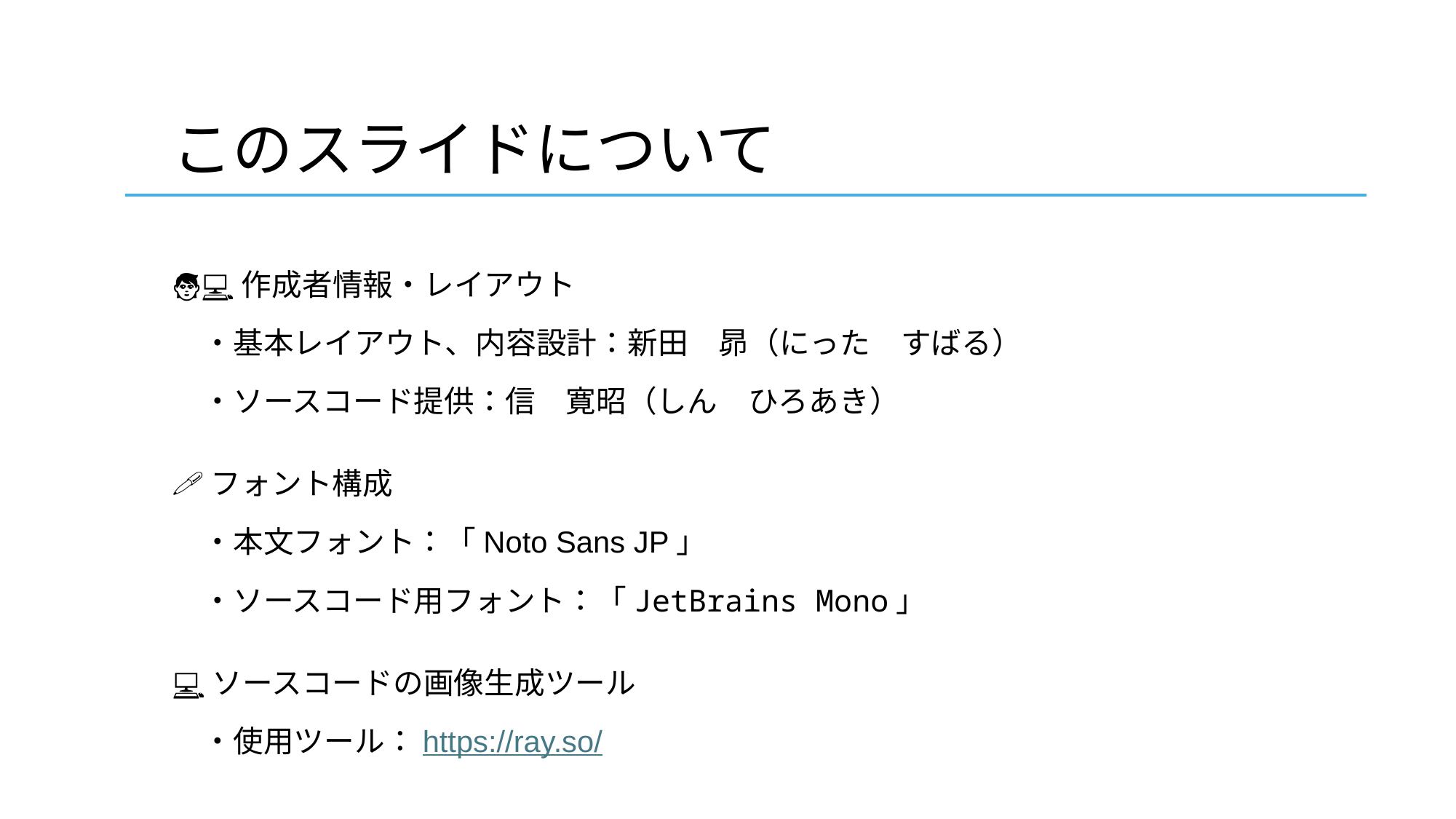

# このスライドについて
🧑‍💻作成者情報・レイアウト
　・基本レイアウト、内容設計：新田　昴（にった　すばる）
　・ソースコード提供：信　寛昭（しん　ひろあき）
🖊フォント構成
　・本文フォント：「Noto Sans JP」
　・ソースコード用フォント：「JetBrains Mono」
💻ソースコードの画像生成ツール
　・使用ツール：https://ray.so/